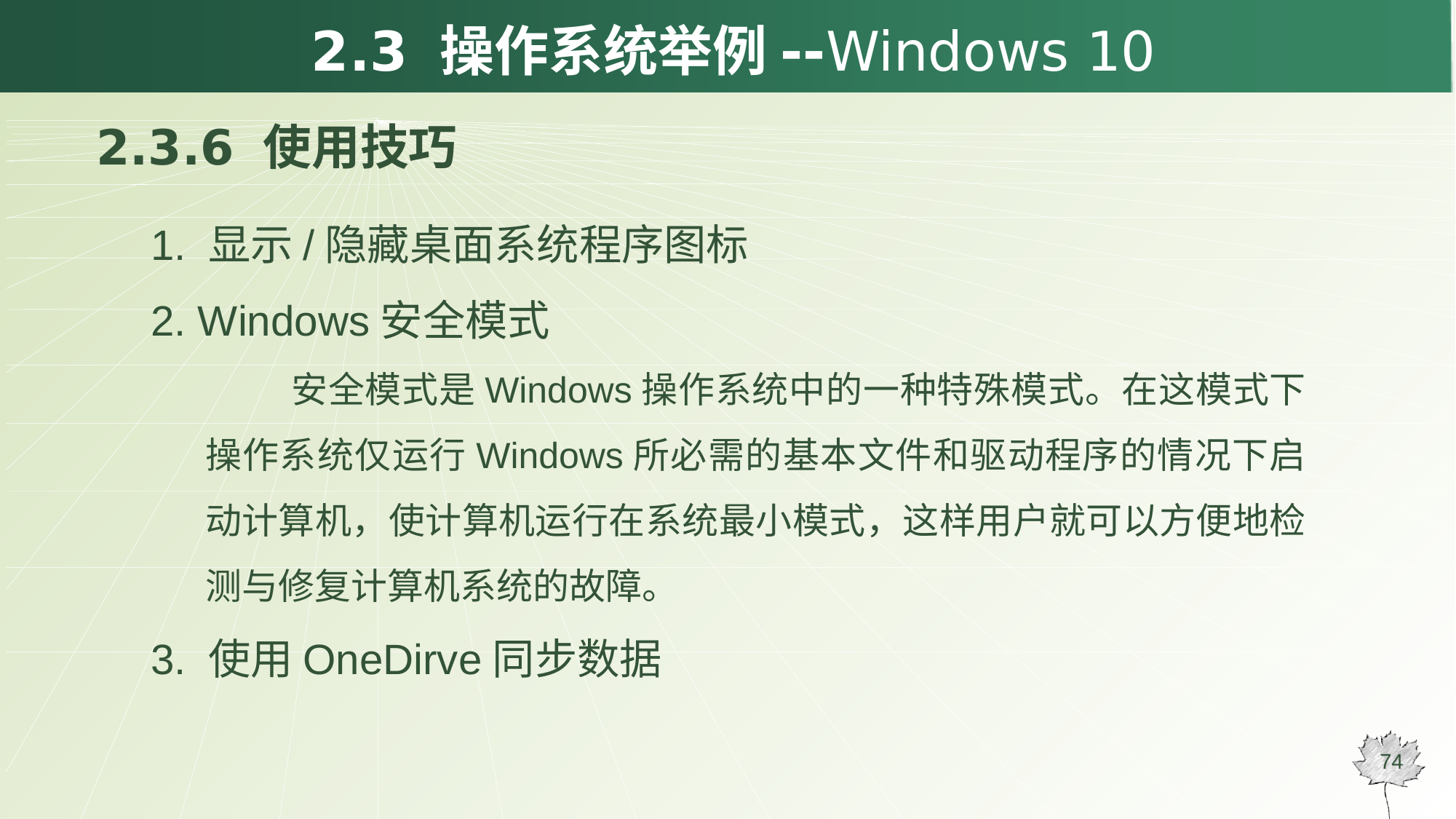

# 2.3 操作系统举例--Windows 10
2.3.6 使用技巧
1. 显示/隐藏桌面系统程序图标
2. Windows安全模式
安全模式是Windows操作系统中的一种特殊模式。在这模式下操作系统仅运行Windows所必需的基本文件和驱动程序的情况下启动计算机，使计算机运行在系统最小模式，这样用户就可以方便地检测与修复计算机系统的故障。
3. 使用OneDirve同步数据

74